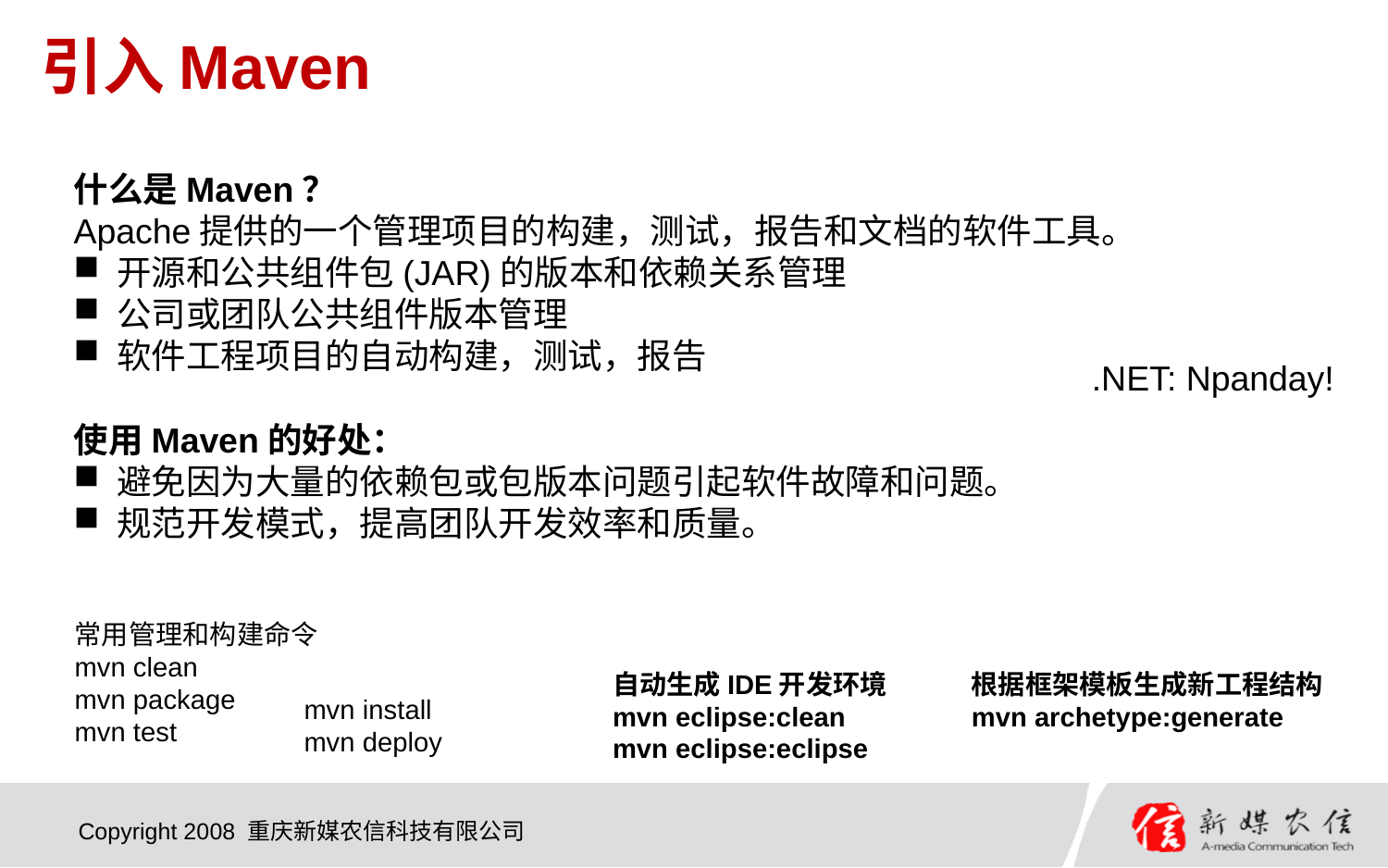

# 引入Maven
什么是Maven？
Apache提供的一个管理项目的构建，测试，报告和文档的软件工具。
开源和公共组件包(JAR)的版本和依赖关系管理
公司或团队公共组件版本管理
软件工程项目的自动构建，测试，报告
.NET: Npanday!
使用Maven的好处：
避免因为大量的依赖包或包版本问题引起软件故障和问题。
规范开发模式，提高团队开发效率和质量。
常用管理和构建命令
mvn clean
mvn package
mvn test
mvn install
mvn deploy
自动生成IDE开发环境
mvn eclipse:clean
mvn eclipse:eclipse
根据框架模板生成新工程结构
mvn archetype:generate